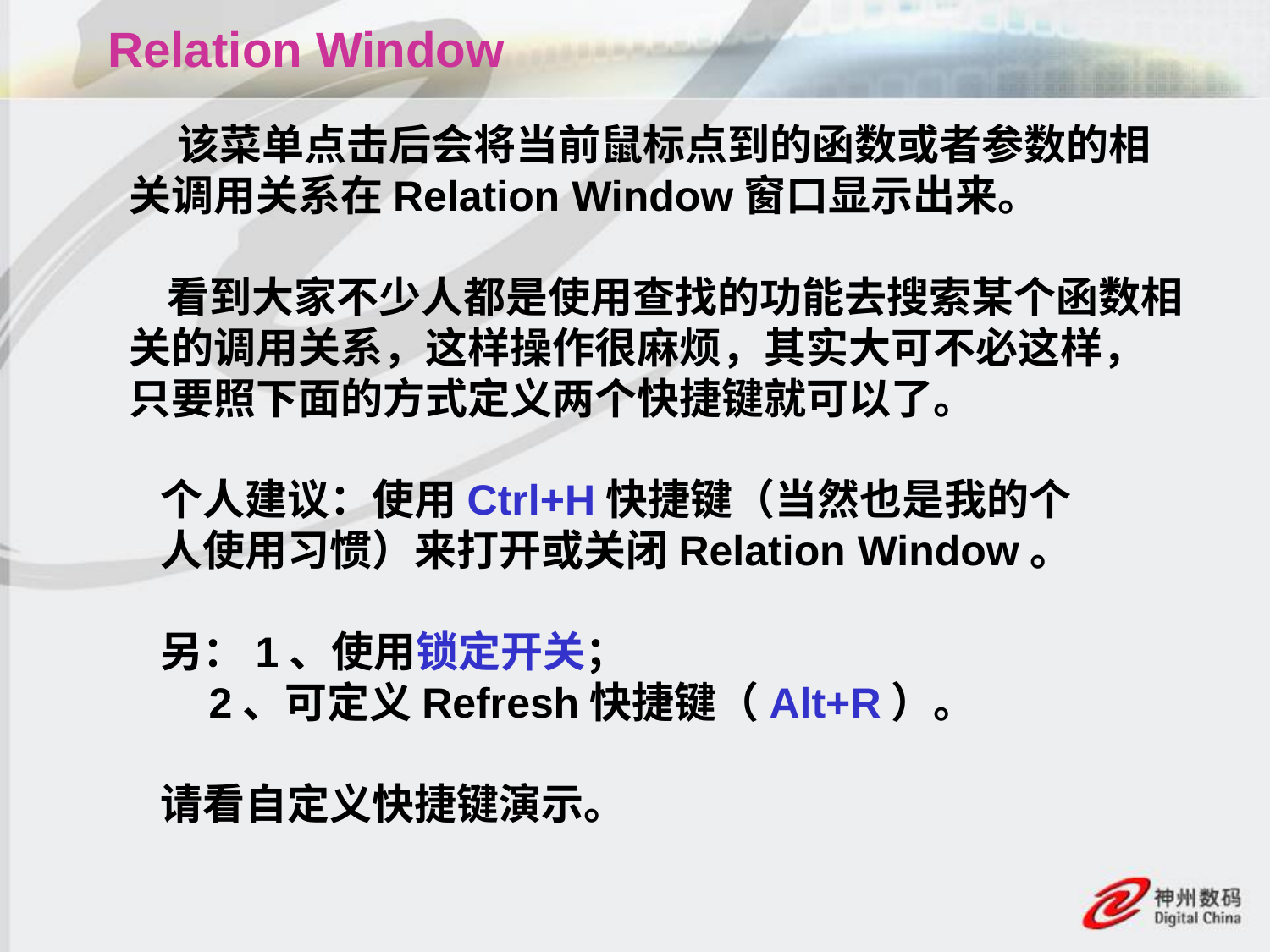

# Relation Window
    该菜单点击后会将当前鼠标点到的函数或者参数的相关调用关系在Relation Window窗口显示出来。
    看到大家不少人都是使用查找的功能去搜索某个函数相关的调用关系，这样操作很麻烦，其实大可不必这样，只要照下面的方式定义两个快捷键就可以了。
个人建议：使用Ctrl+H快捷键（当然也是我的个人使用习惯）来打开或关闭Relation Window。
另：1、使用锁定开关；
    2、可定义Refresh快捷键（Alt+R）。
请看自定义快捷键演示。